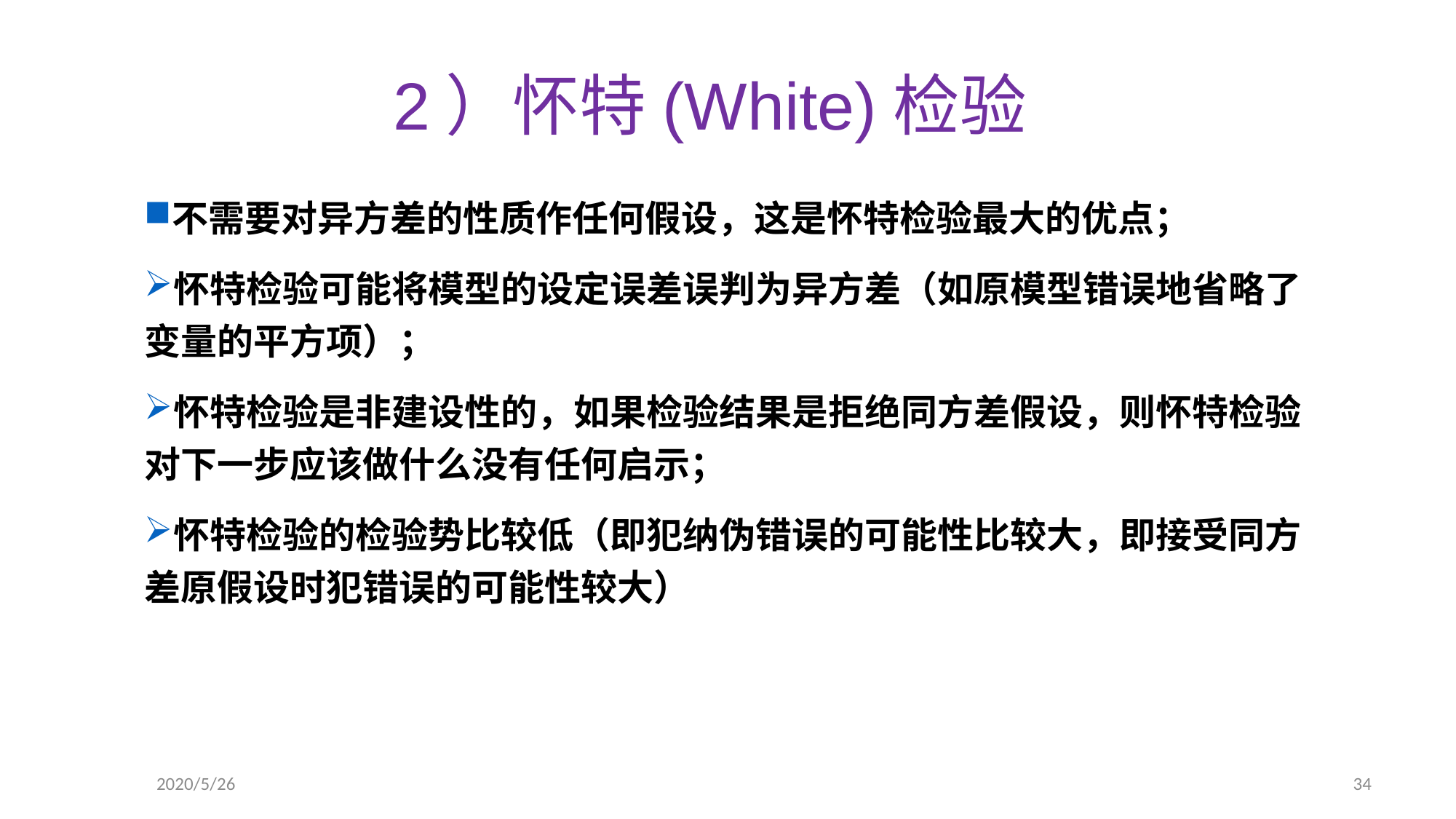

2）怀特(White)检验
不需要对异方差的性质作任何假设，这是怀特检验最大的优点；
怀特检验可能将模型的设定误差误判为异方差（如原模型错误地省略了变量的平方项）；
怀特检验是非建设性的，如果检验结果是拒绝同方差假设，则怀特检验对下一步应该做什么没有任何启示；
怀特检验的检验势比较低（即犯纳伪错误的可能性比较大，即接受同方差原假设时犯错误的可能性较大）
2020/5/26
34